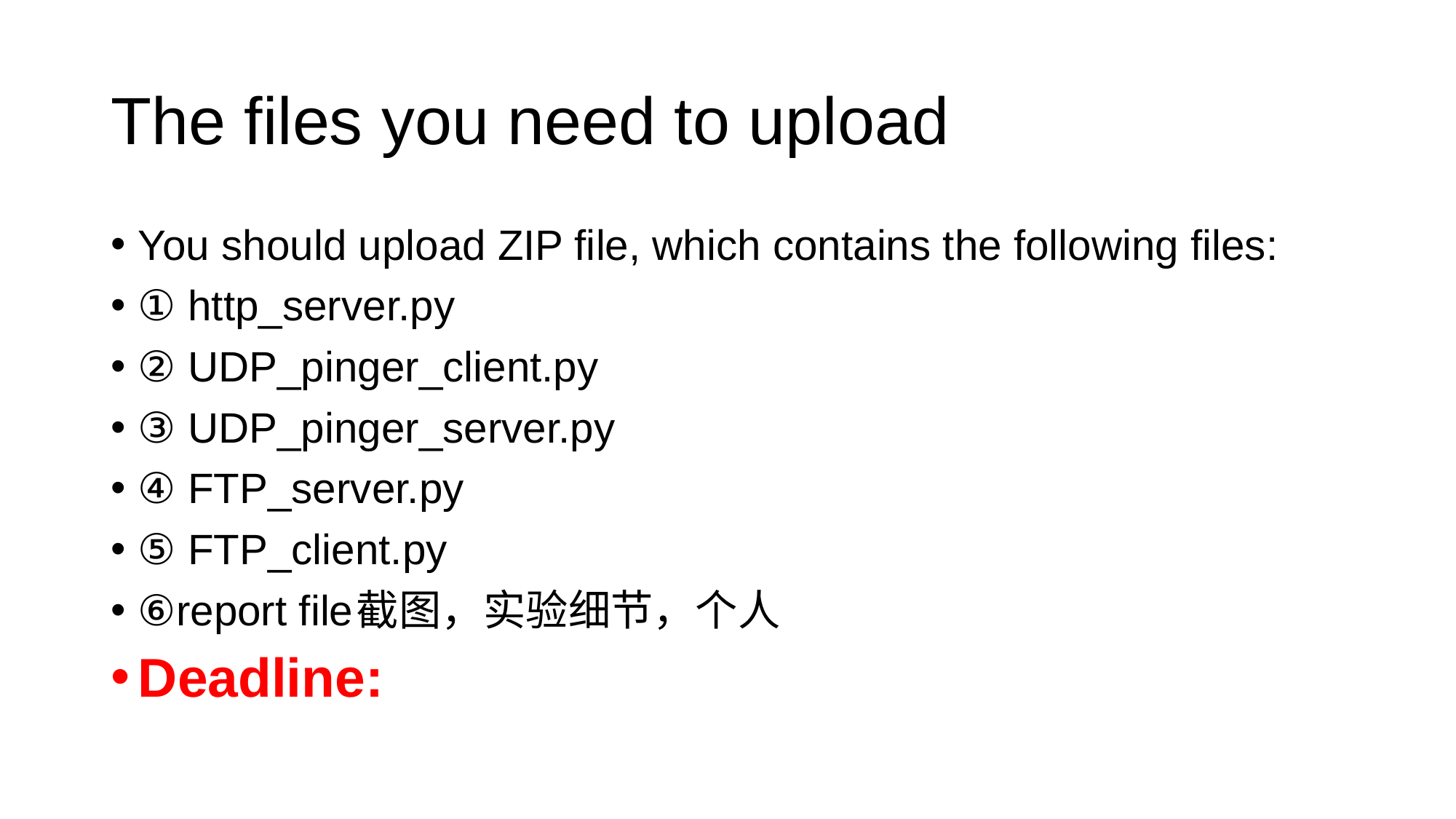

# The files you need to upload
You should upload ZIP file, which contains the following files:
① http_server.py
② UDP_pinger_client.py
③ UDP_pinger_server.py
④ FTP_server.py
⑤ FTP_client.py
⑥report file	截图，实验细节，个人
Deadline: